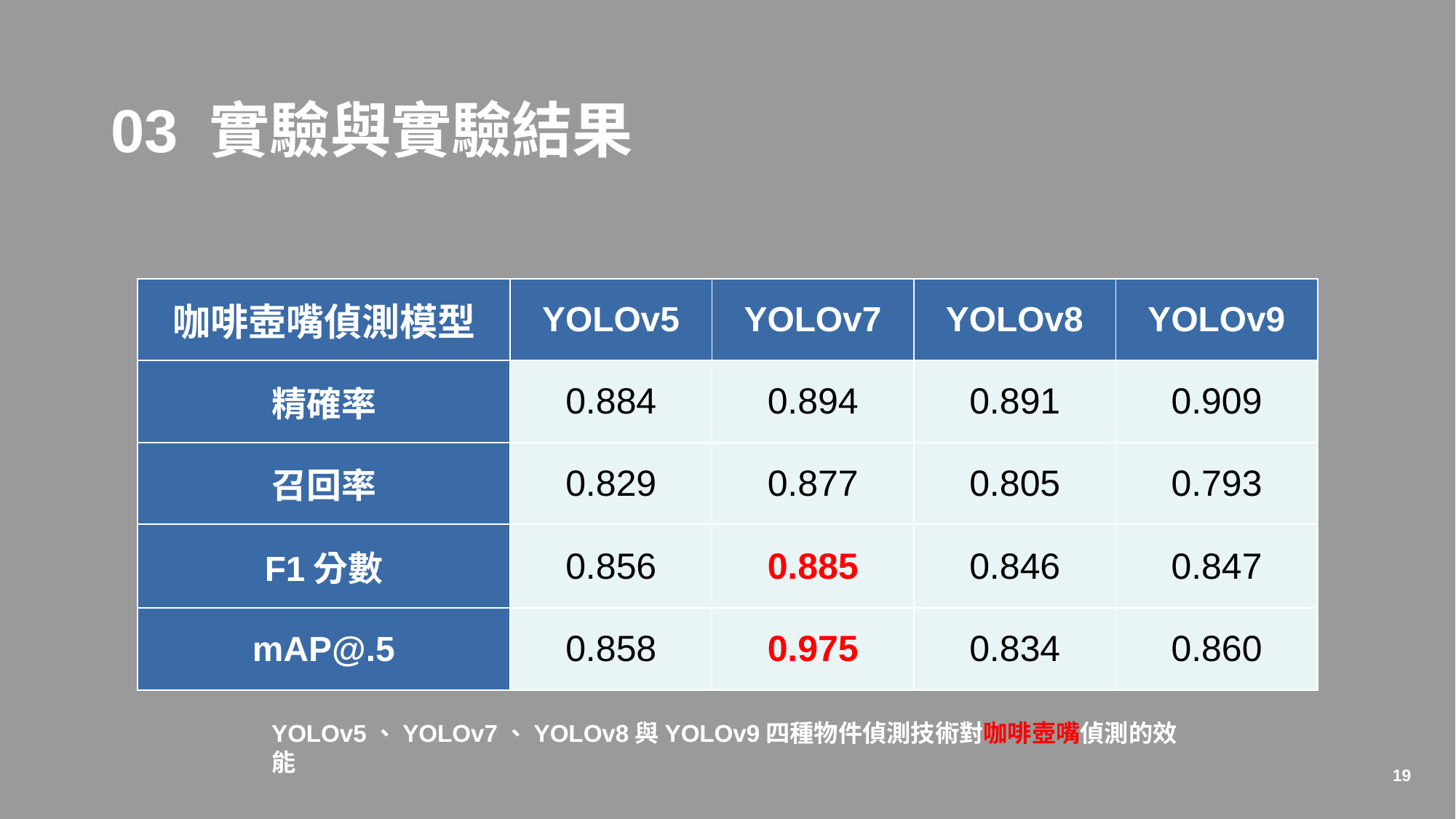

03 實驗與實驗結果
| 咖啡壺嘴偵測模型 | YOLOv5 | YOLOv7 | YOLOv8 | YOLOv9 |
| --- | --- | --- | --- | --- |
| 精確率 | 0.884 | 0.894 | 0.891 | 0.909 |
| 召回率 | 0.829 | 0.877 | 0.805 | 0.793 |
| F1分數 | 0.856 | 0.885 | 0.846 | 0.847 |
| mAP@.5 | 0.858 | 0.975 | 0.834 | 0.860 |
YOLOv5、YOLOv7、YOLOv8與YOLOv9四種物件偵測技術對咖啡壺嘴偵測的效能
19